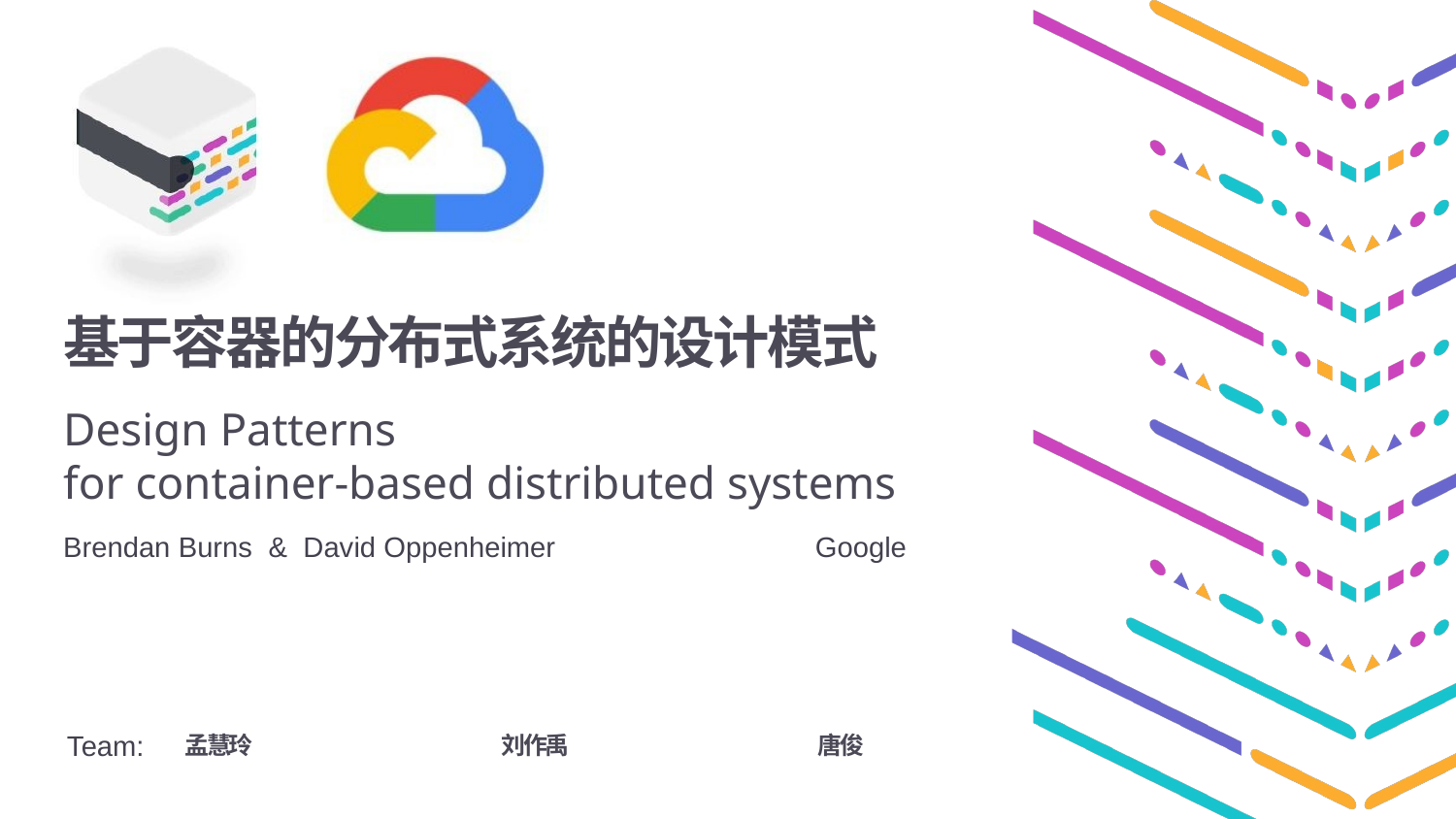

# 基于容器的分布式系统的设计模式
Design Patterns
for container-based distributed systems
Brendan Burns  &  David Oppenheimer		   Google
Team:
孟慧玲		        刘作禹		                唐俊